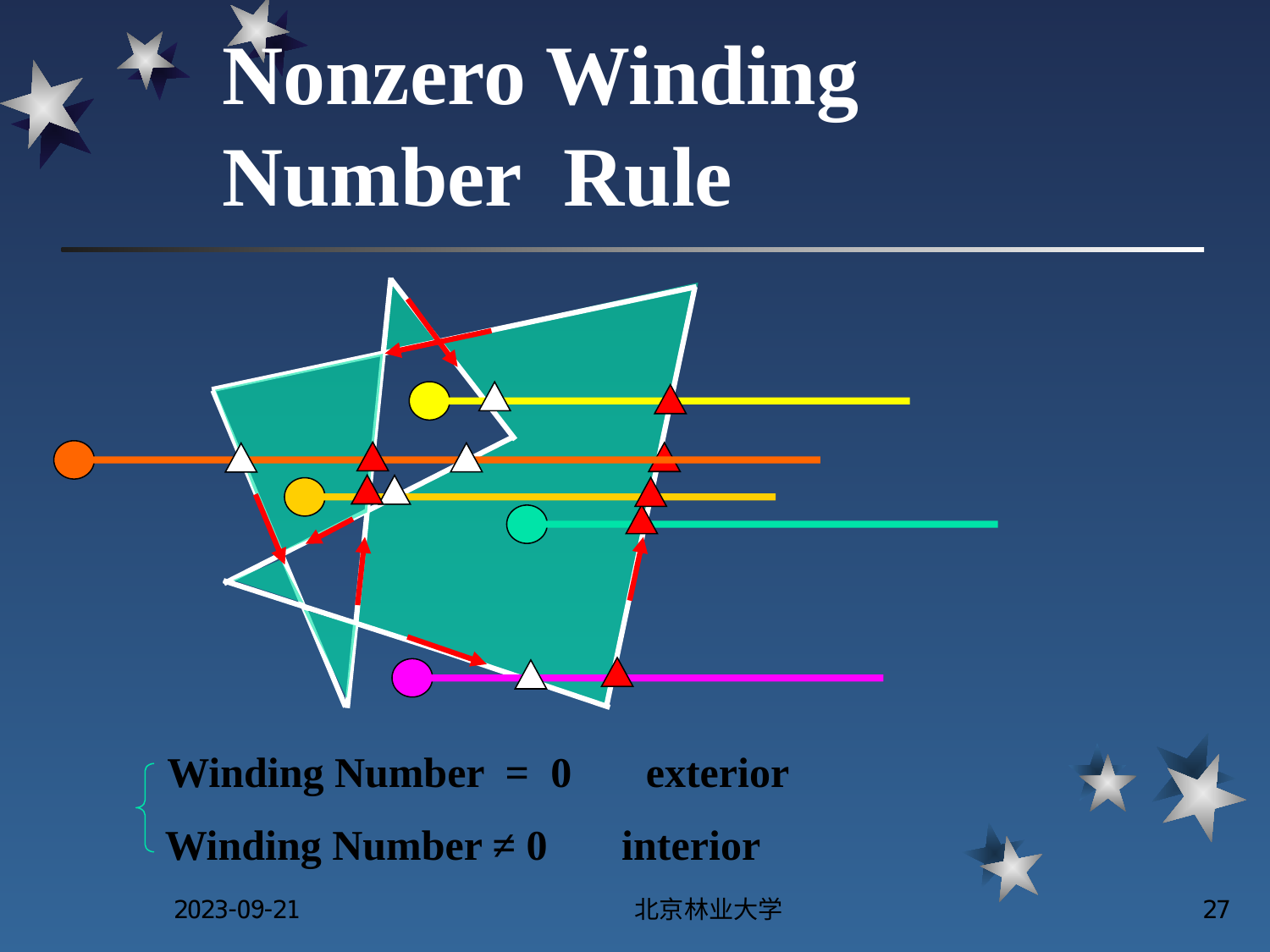

# Nonzero Winding Number  Rule

Winding Number  =  0       exterior

Winding Number ≠ 0       interior
2023-09-21
北京林业大学
27